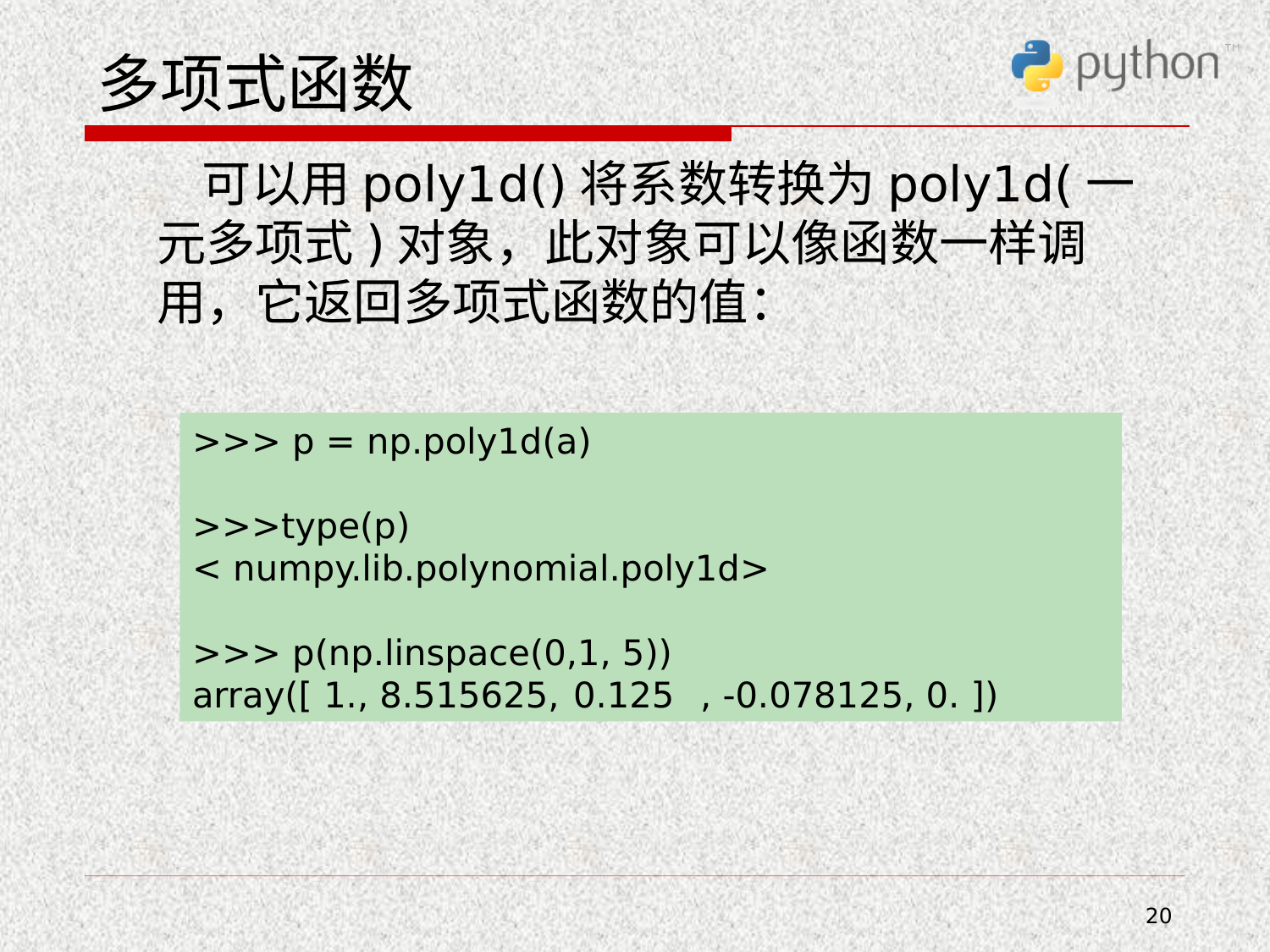

# 多项式函数
         可以用poly1d()将系数转换为poly1d(一元多项式)对象，此对象可以像函数一样调用，它返回多项式函数的值：

>>> p = np.poly1d(a)

>>>type(p)
< numpy.lib.polynomial.poly1d>

>>> p(np.linspace(0,1, 5))
array([ 1., 8.515625,	0.125	, -0.078125, 0. ])
20